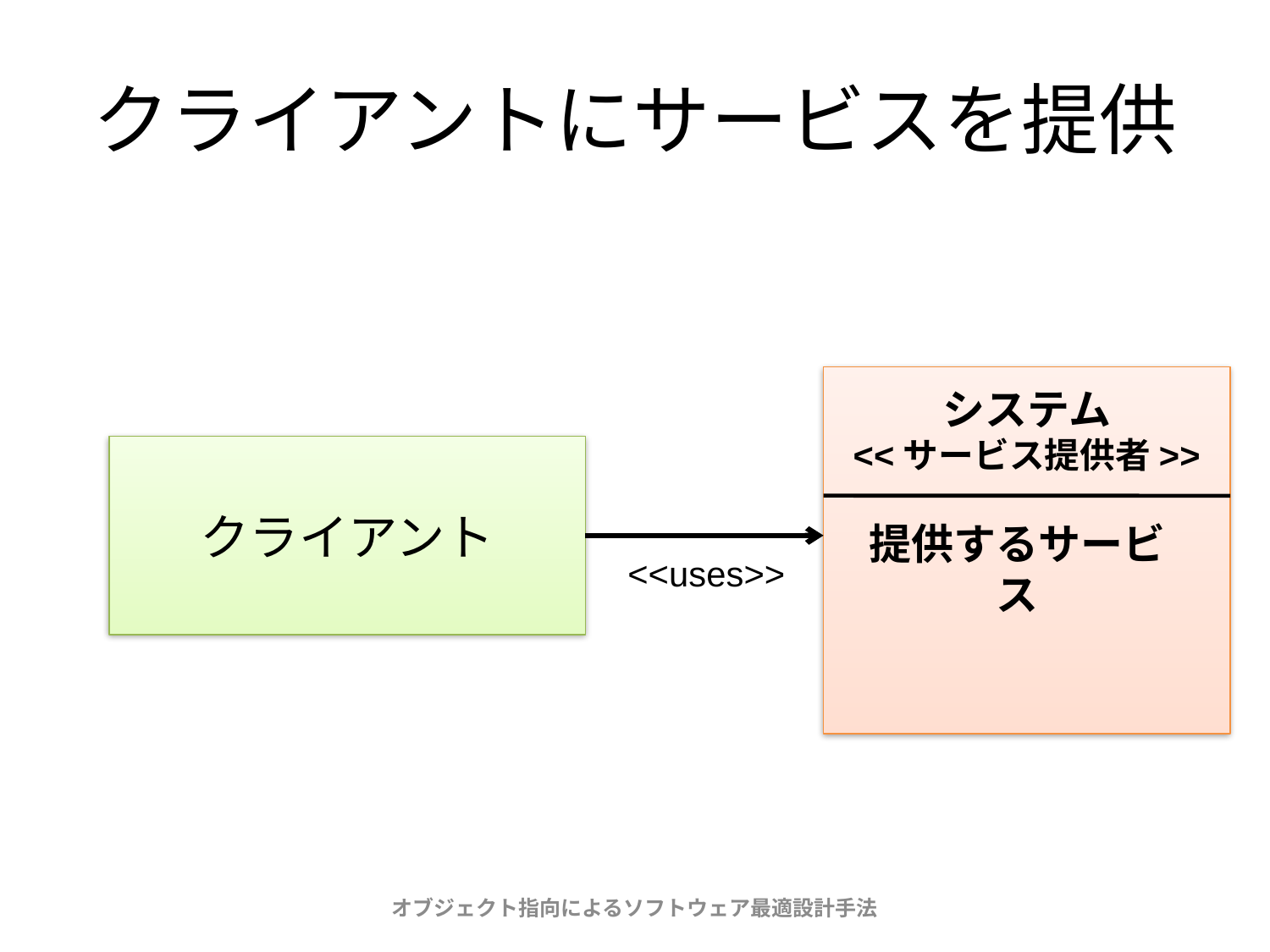

# クライアントにサービスを提供

システム
<<サービス提供者>>
クライアント
提供するサービス
<<uses>>
オブジェクト指向によるソフトウェア最適設計手法